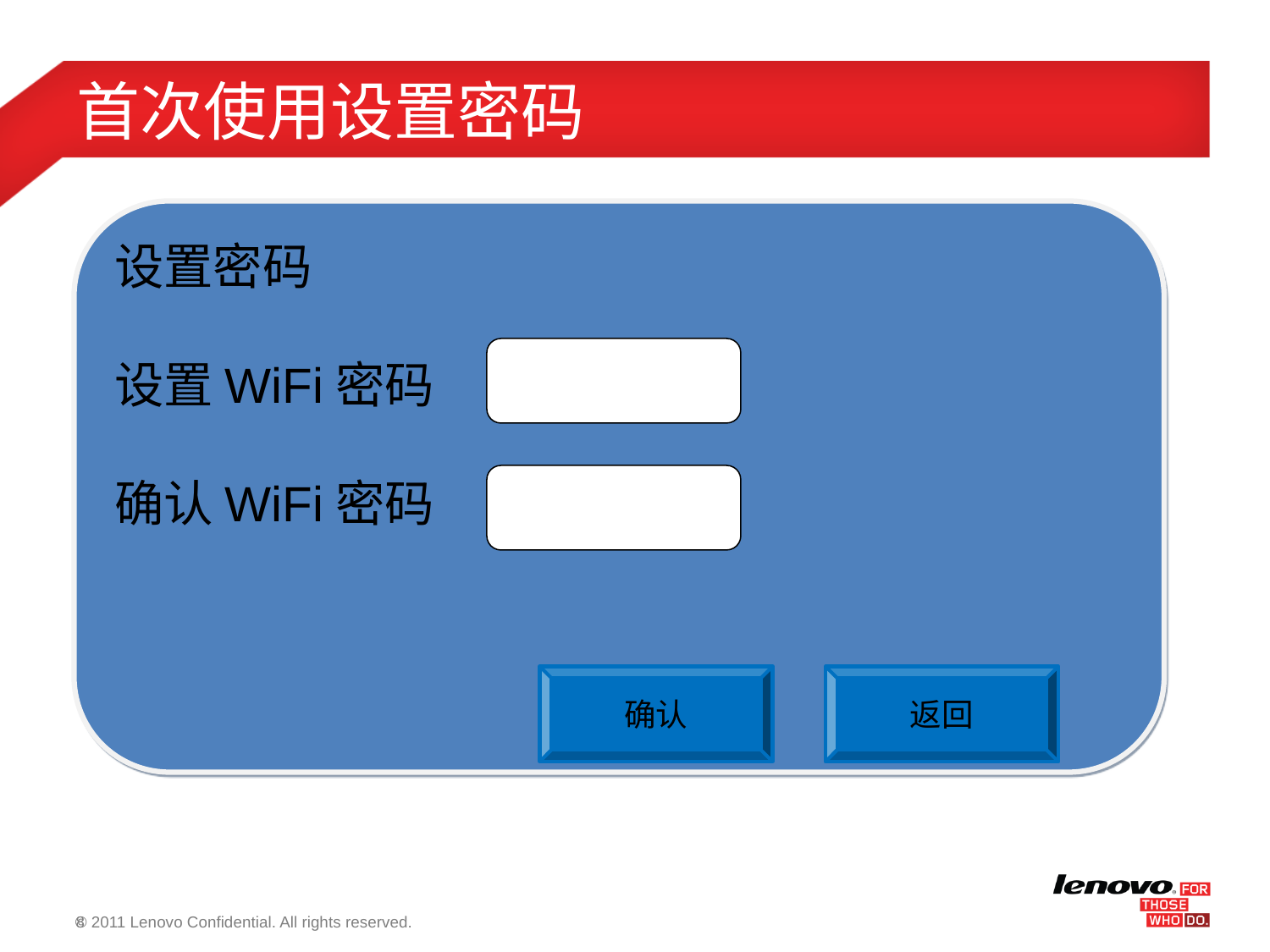

# 首次使用设置密码
设置密码

设置WiFi密码

确认WiFi密码

确认
返回